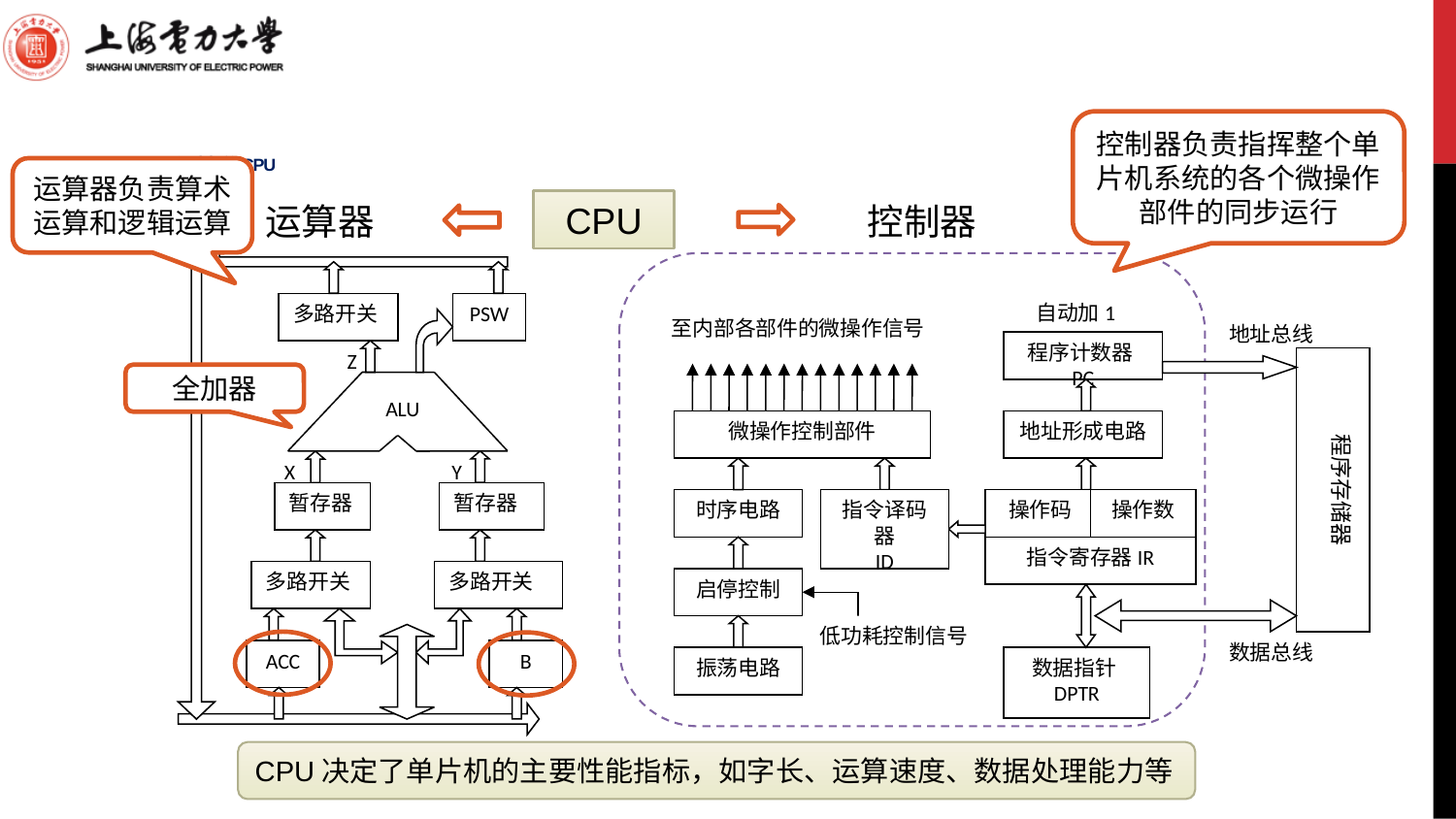

# 2.3  MCS-51单片机的CPU
控制器负责指挥整个单片机系统的各个微操作部件的同步运行
运算器负责算术运算和逻辑运算
CPU
控制器
运算器

自动加1
程序计数器PC

地址形成电路

操作码
操作数
指令寄存器IR

数据指针DPTR
至内部各部件的微操作信号

微操作控制部件

时序电路
指令译码器
ID

启停控制

低功耗控制信号

振荡电路
地址总线
程序存储器

数据总线

多路开关
PSW

Z

全加器
ALU
X

暂存器
暂存器

多路开关
多路开关
Y

ACC
B

CPU决定了单片机的主要性能指标，如字长、运算速度、数据处理能力等